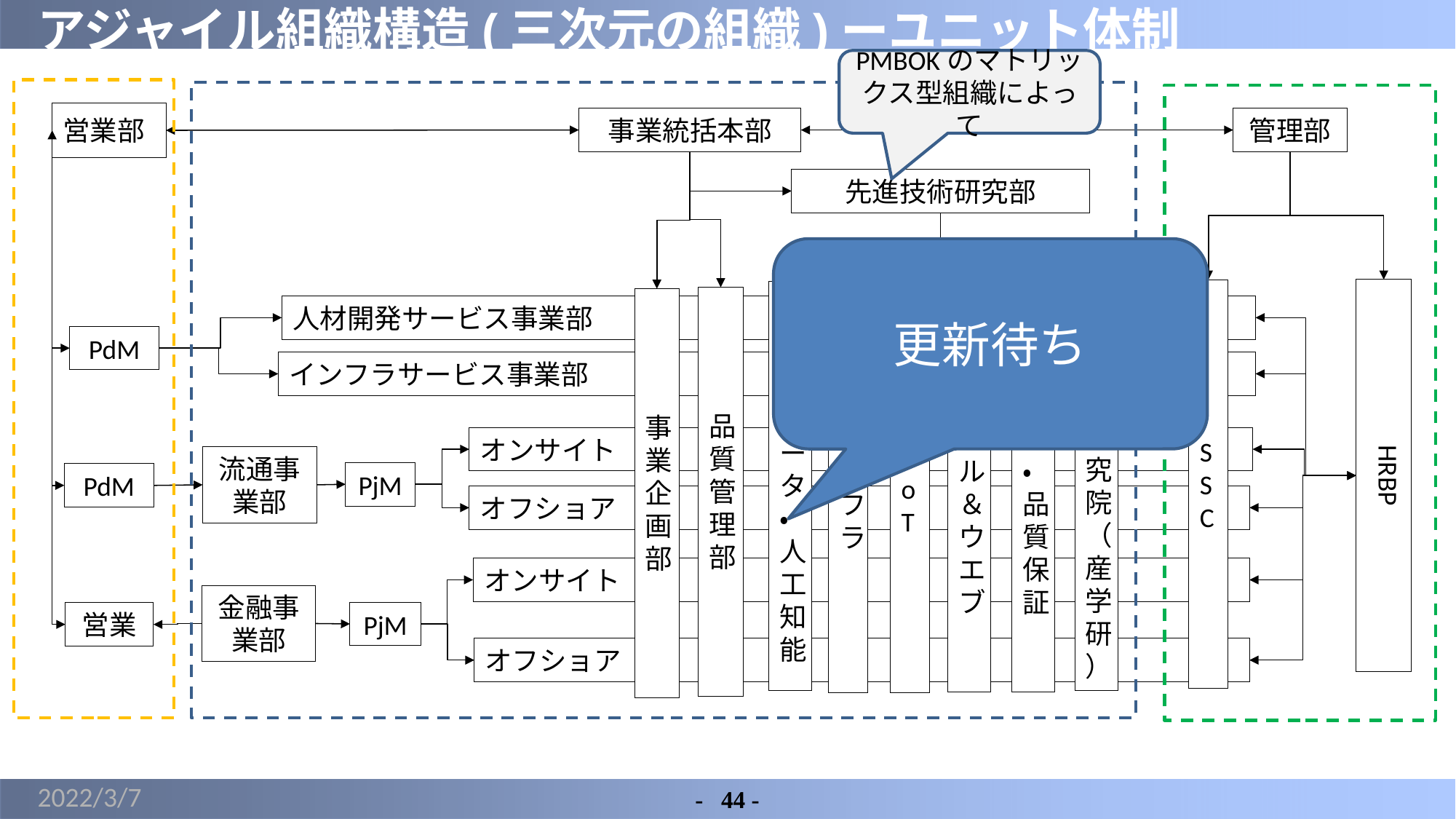

# アジャイル組織構造(三次元の組織)ーユニット体制
PMBOKのマトリックス型組織によって

営業部
管理部
事業統括本部
先進技術研究部
更新待ち
SSC
HRBP
ビジネス研究院（産学研）
ビッグデータ・人工知能
モバイル＆ウエブ
テスト・品質保証
インフラ
IoT
品質管理部
事業企画部
人材開発サービス事業部
PdM
インフラサービス事業部
オンサイト
流通事業部
PjM
PdM
オフショア
オンサイト
金融事業部
PjM
営業
オフショア
2022/3/7
-	44 -